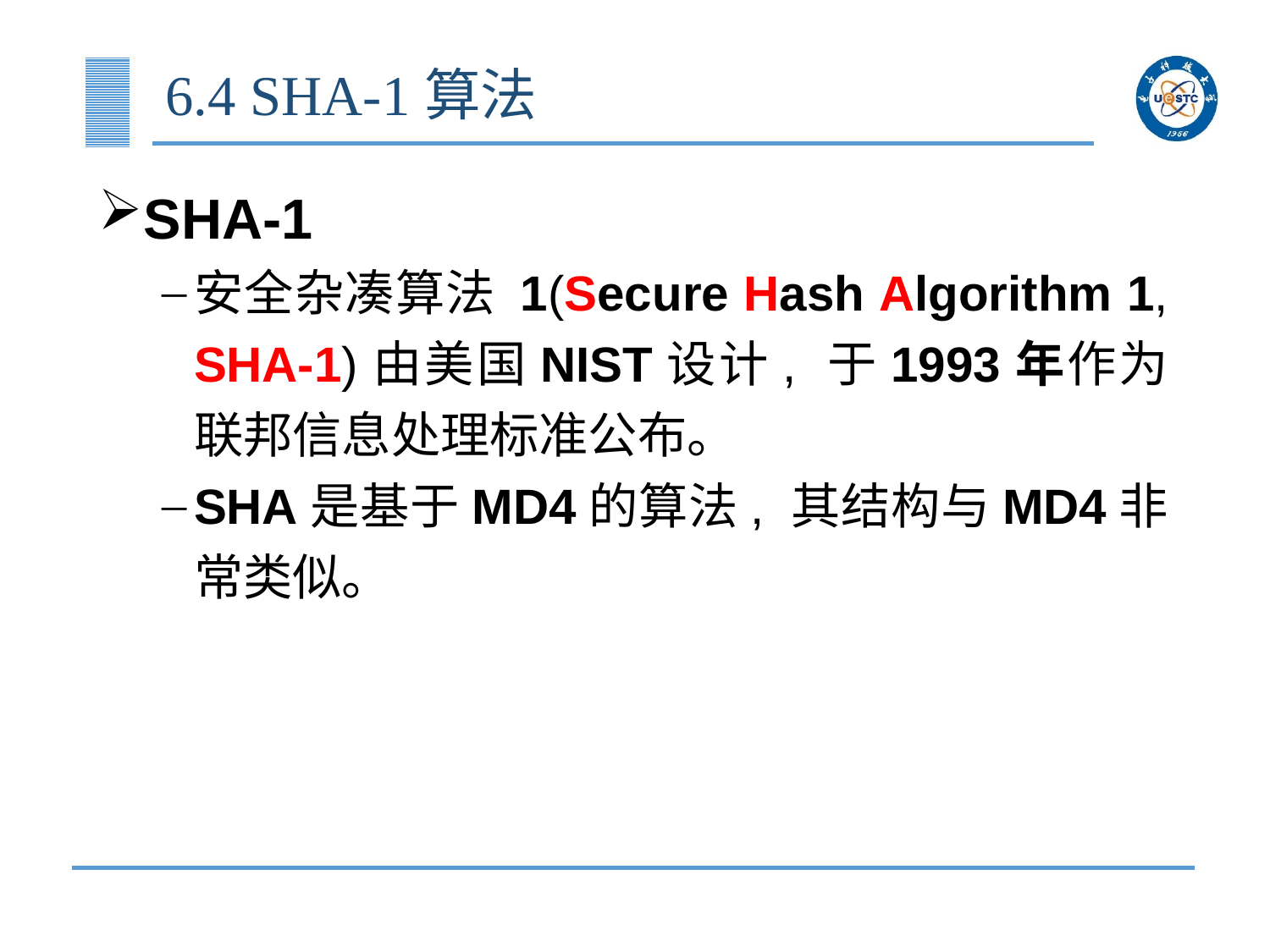

# 6.4 SHA-1算法
SHA-1
安全杂凑算法 1(Secure Hash Algorithm 1, SHA-1)由美国NIST设计, 于1993年作为联邦信息处理标准公布。
SHA是基于MD4的算法, 其结构与MD4非常类似。